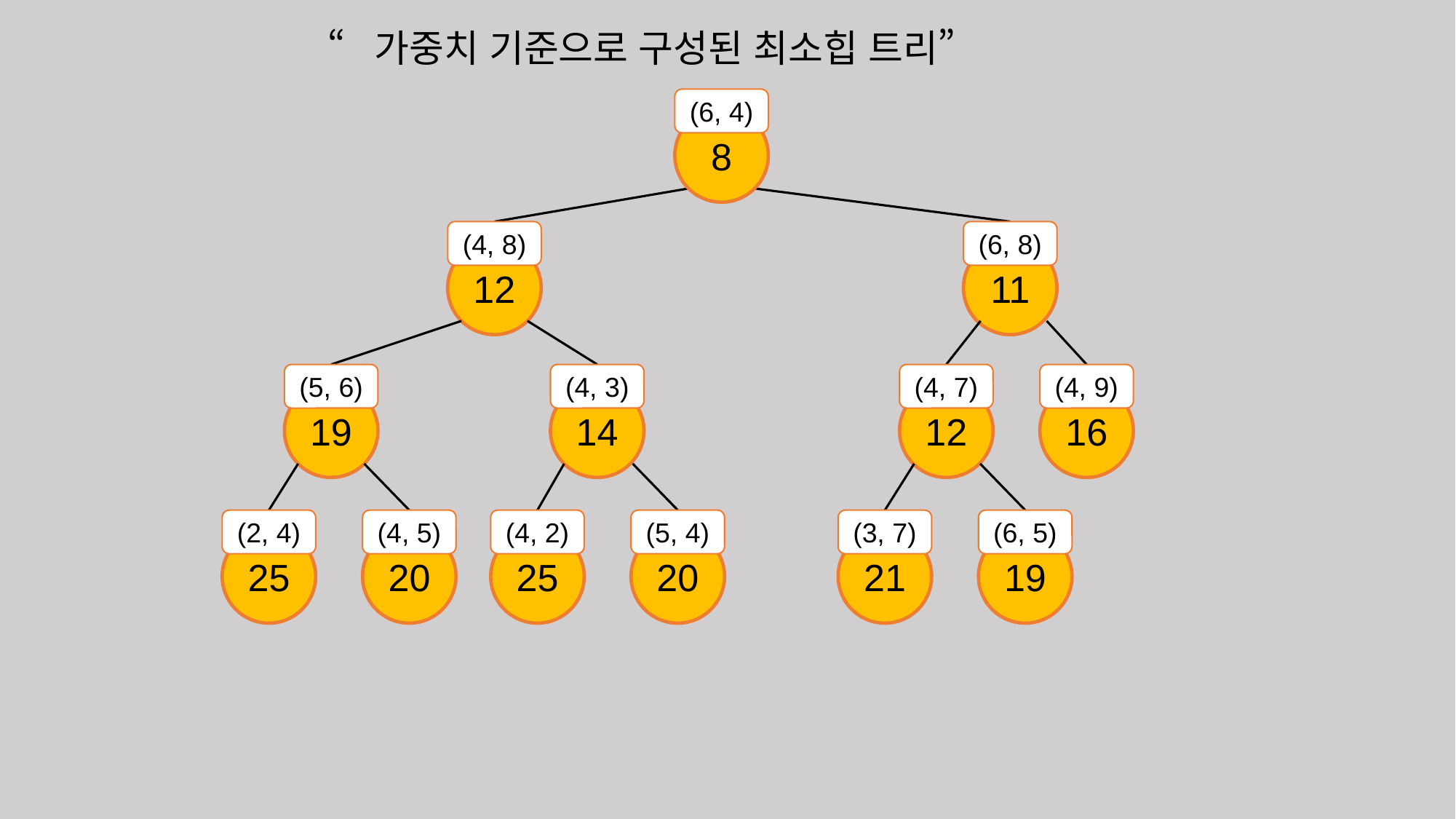

“가중치 기준으로 구성된 최소힙 트리”
(6, 4)
8
(4, 8)
12
(6, 8)
11
(5, 6)
19
(4, 3)
14
(4, 7)
12
(4, 9)
16
(2, 4)
25
(4, 5)
20
(4, 2)
25
(5, 4)
20
(3, 7)
21
(6, 5)
19